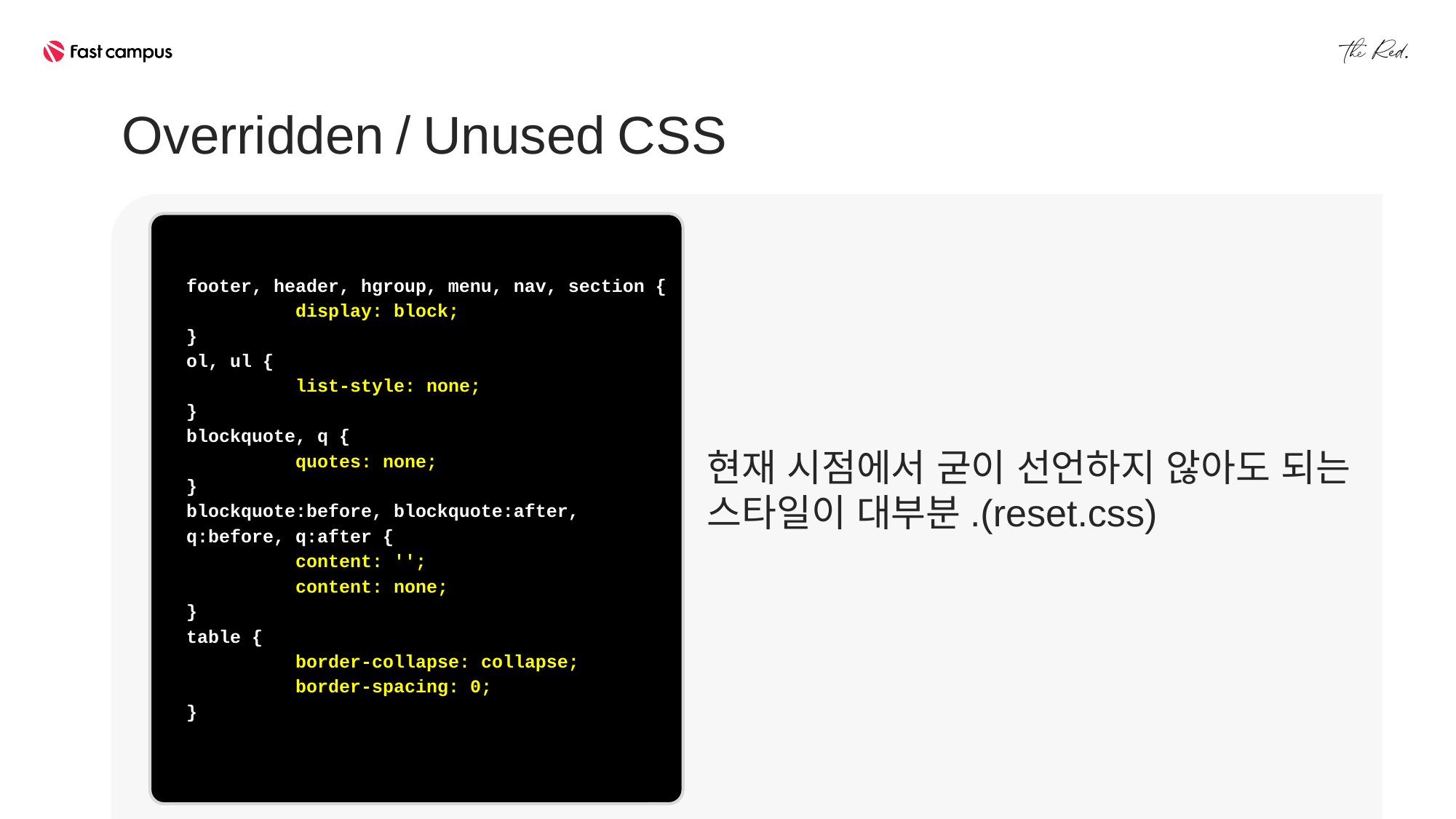

Overridden / Unused CSS
footer, header, hgroup, menu, nav, section {
	display: block;
}
ol, ul {
	list-style: none;
}
blockquote, q {
	quotes: none;
}
blockquote:before, blockquote:after,
q:before, q:after {
	content: '';
	content: none;
}
table {
	border-collapse: collapse;
	border-spacing: 0;
}

현재 시점에서 굳이 선언하지 않아도 되는
스타일이 대부분.(reset.css)